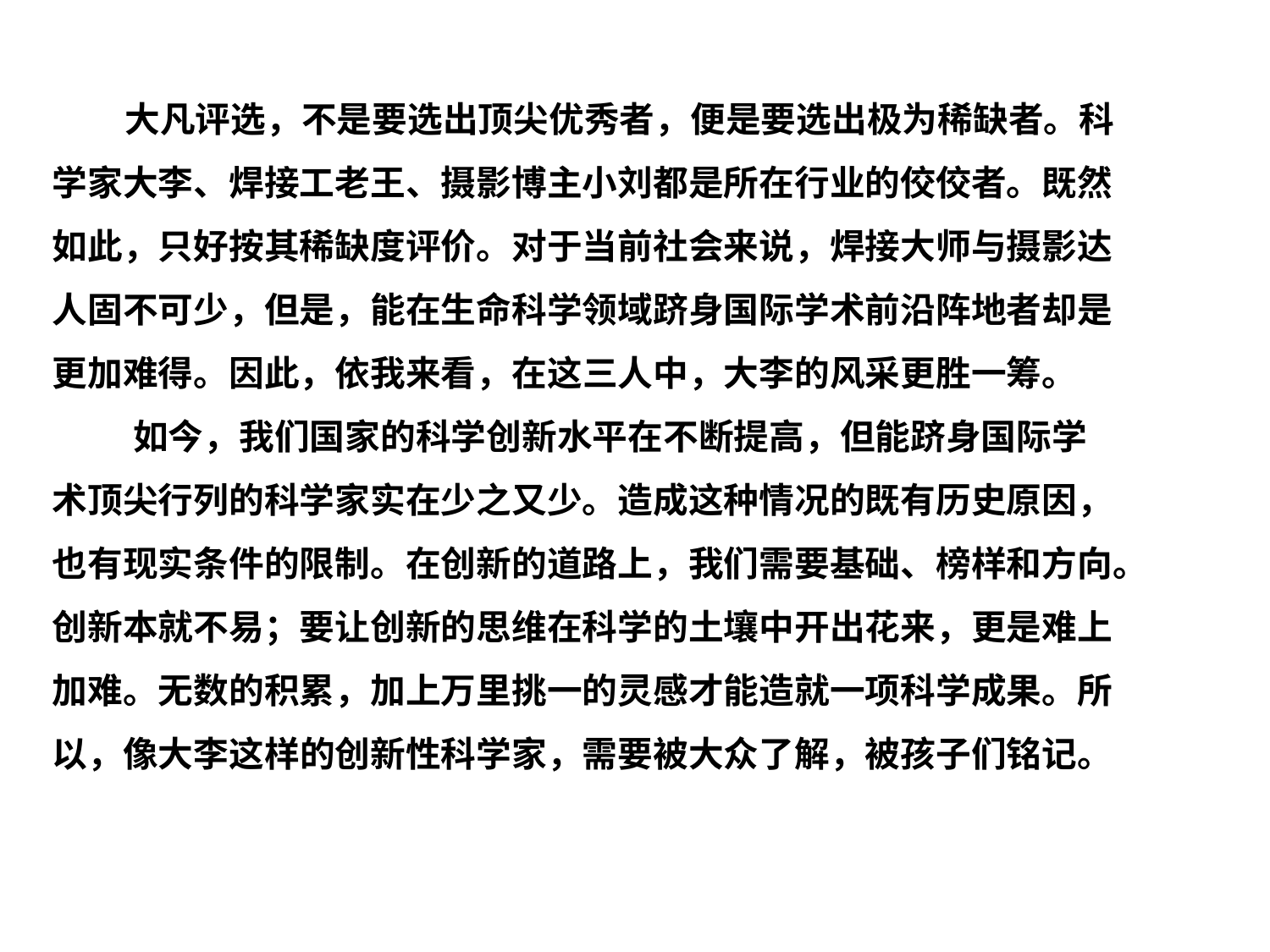

大凡评选，不是要选出顶尖优秀者，便是要选出极为稀缺者。科学家大李、焊接工老王、摄影博主小刘都是所在行业的佼佼者。既然如此，只好按其稀缺度评价。对于当前社会来说，焊接大师与摄影达人固不可少，但是，能在生命科学领域跻身国际学术前沿阵地者却是更加难得。因此，依我来看，在这三人中，大李的风采更胜一筹。
         如今，我们国家的科学创新水平在不断提高，但能跻身国际学术顶尖行列的科学家实在少之又少。造成这种情况的既有历史原因，也有现实条件的限制。在创新的道路上，我们需要基础、榜样和方向。创新本就不易；要让创新的思维在科学的土壤中开出花来，更是难上加难。无数的积累，加上万里挑一的灵感才能造就一项科学成果。所以，像大李这样的创新性科学家，需要被大众了解，被孩子们铭记。